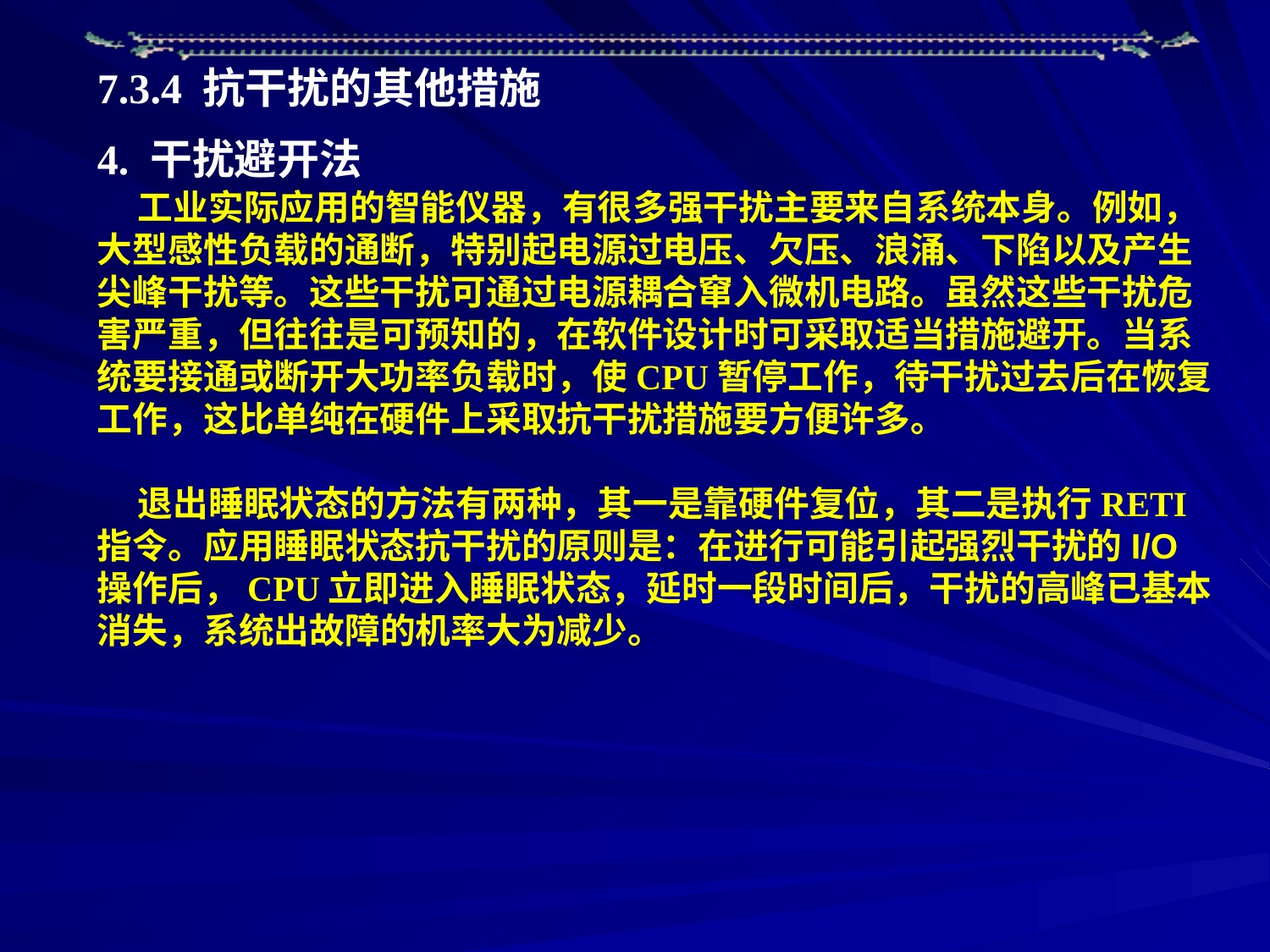

7.3.4 抗干扰的其他措施
4. 干扰避开法
    工业实际应用的智能仪器，有很多强干扰主要来自系统本身。例如，大型感性负载的通断，特别起电源过电压、欠压、浪涌、下陷以及产生尖峰干扰等。这些干扰可通过电源耦合窜入微机电路。虽然这些干扰危害严重，但往往是可预知的，在软件设计时可采取适当措施避开。当系统要接通或断开大功率负载时，使CPU暂停工作，待干扰过去后在恢复工作，这比单纯在硬件上采取抗干扰措施要方便许多。

    退出睡眠状态的方法有两种，其一是靠硬件复位，其二是执行RETI指令。应用睡眠状态抗干扰的原则是：在进行可能引起强烈干扰的I/O操作后，CPU立即进入睡眠状态，延时一段时间后，干扰的高峰已基本消失，系统出故障的机率大为减少。